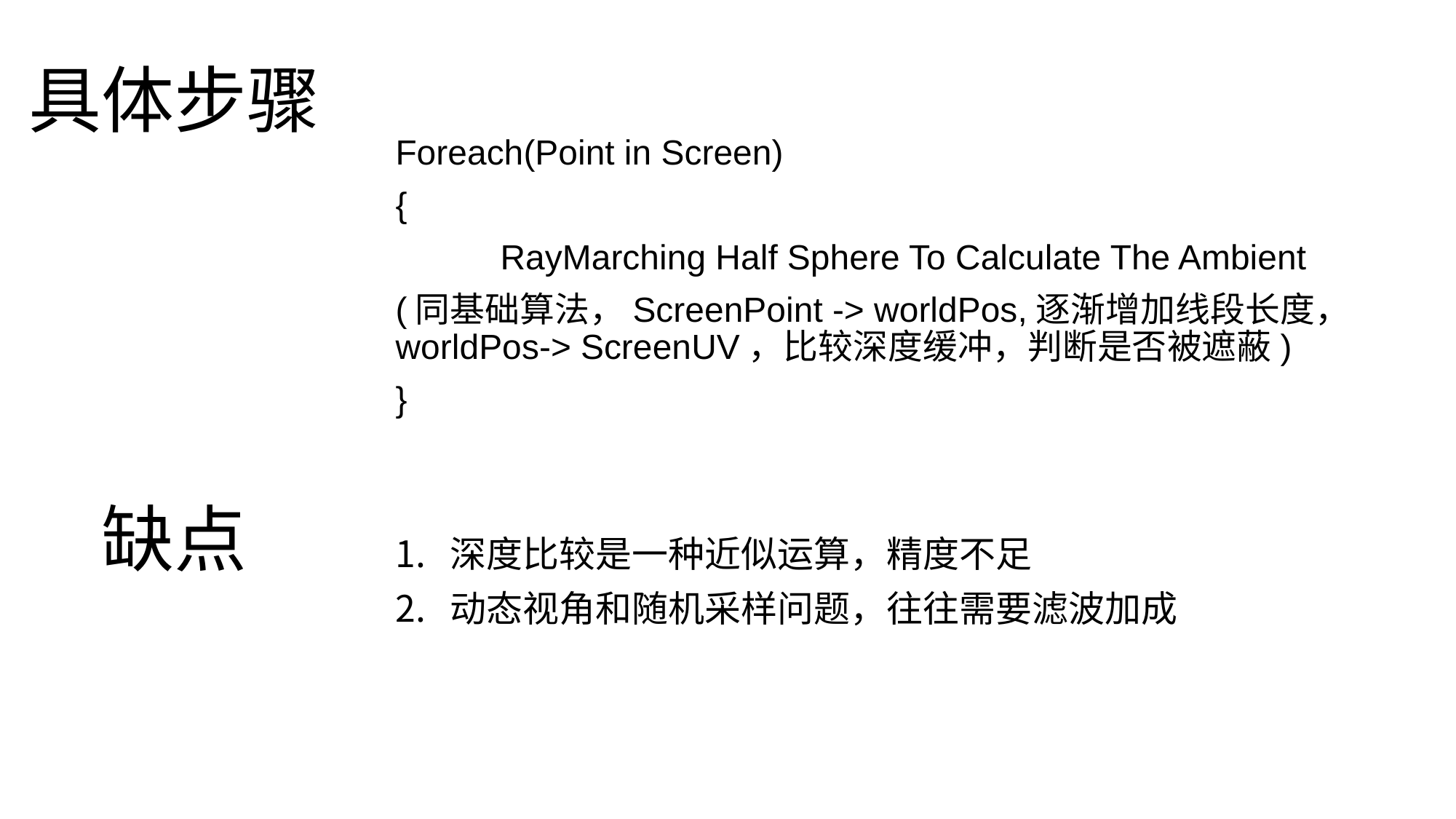

# 具体步骤
Foreach(Point in Screen)
{
	RayMarching Half Sphere To Calculate The Ambient
(同基础算法，ScreenPoint -> worldPos,逐渐增加线段长度，worldPos-> ScreenUV，比较深度缓冲，判断是否被遮蔽)
}
缺点
深度比较是一种近似运算，精度不足
动态视角和随机采样问题，往往需要滤波加成